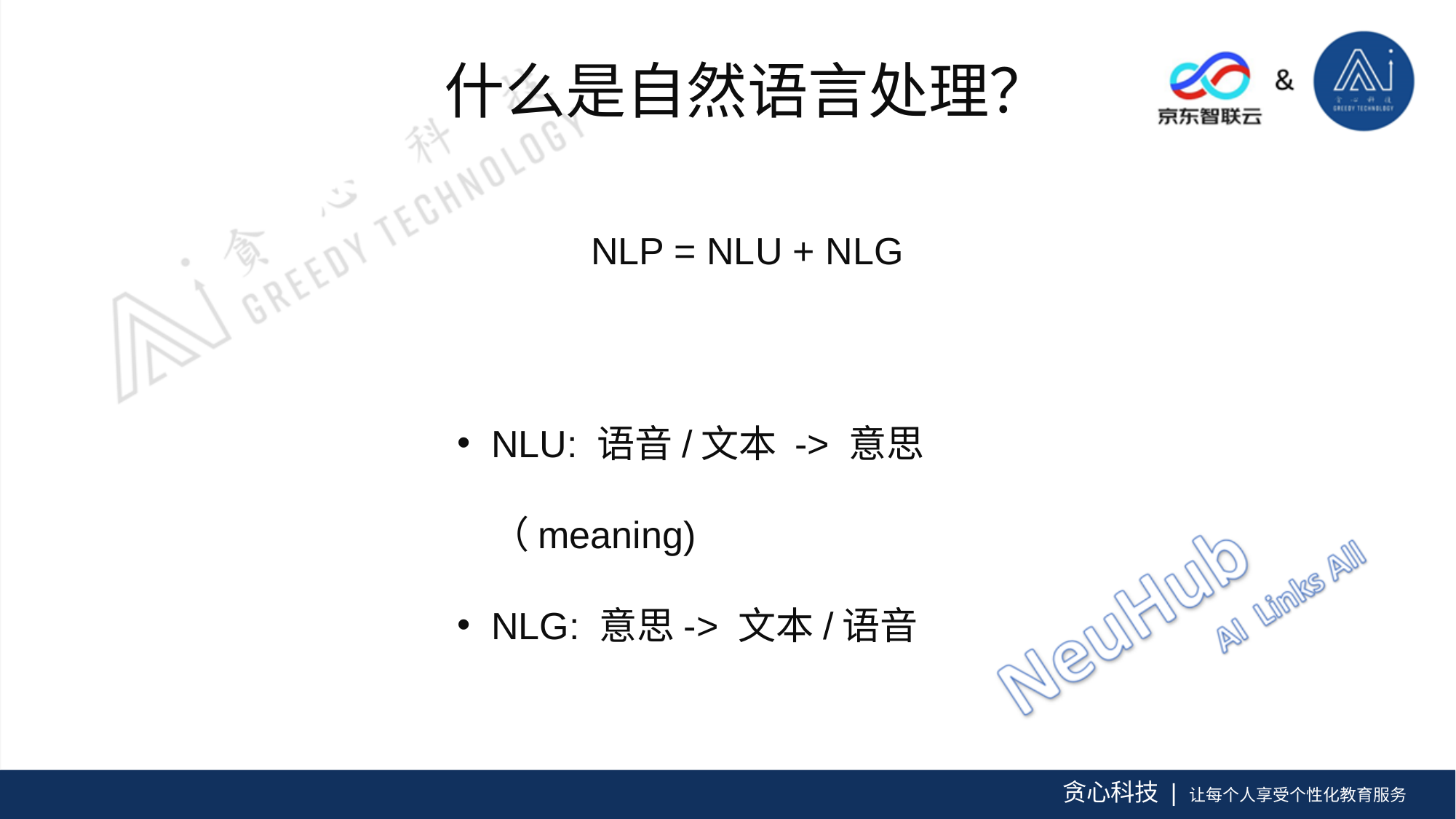

什么是自然语言处理？
NLP = NLU + NLG
NLU: 语音/文本 -> 意思（meaning)
NLG: 意思-> 文本/语音